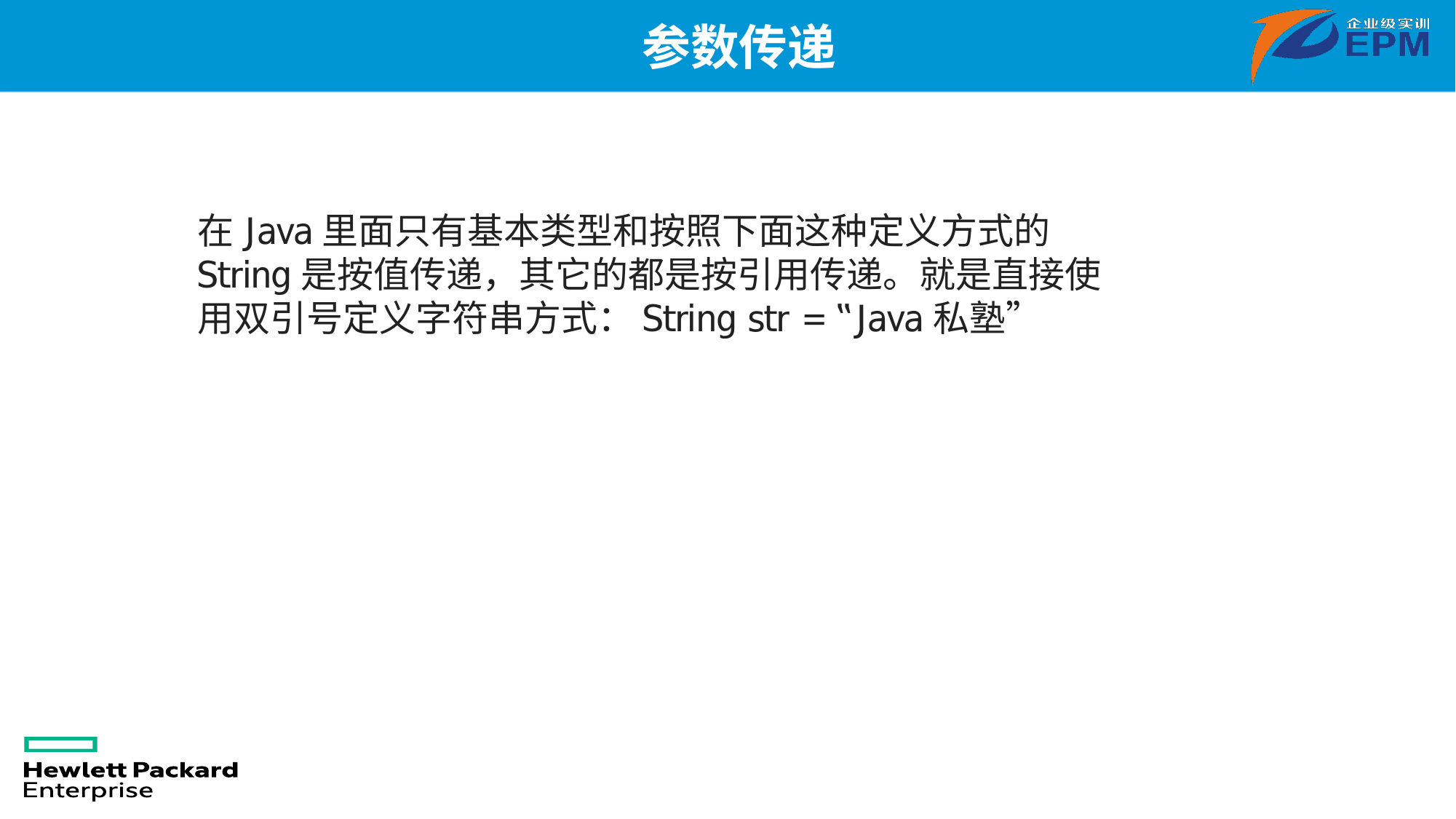

# 参数传递
在Java里面只有基本类型和按照下面这种定义方式的String是按值传递，其它的都是按引用传递。就是直接使用双引号定义字符串方式：String str = “Java私塾”